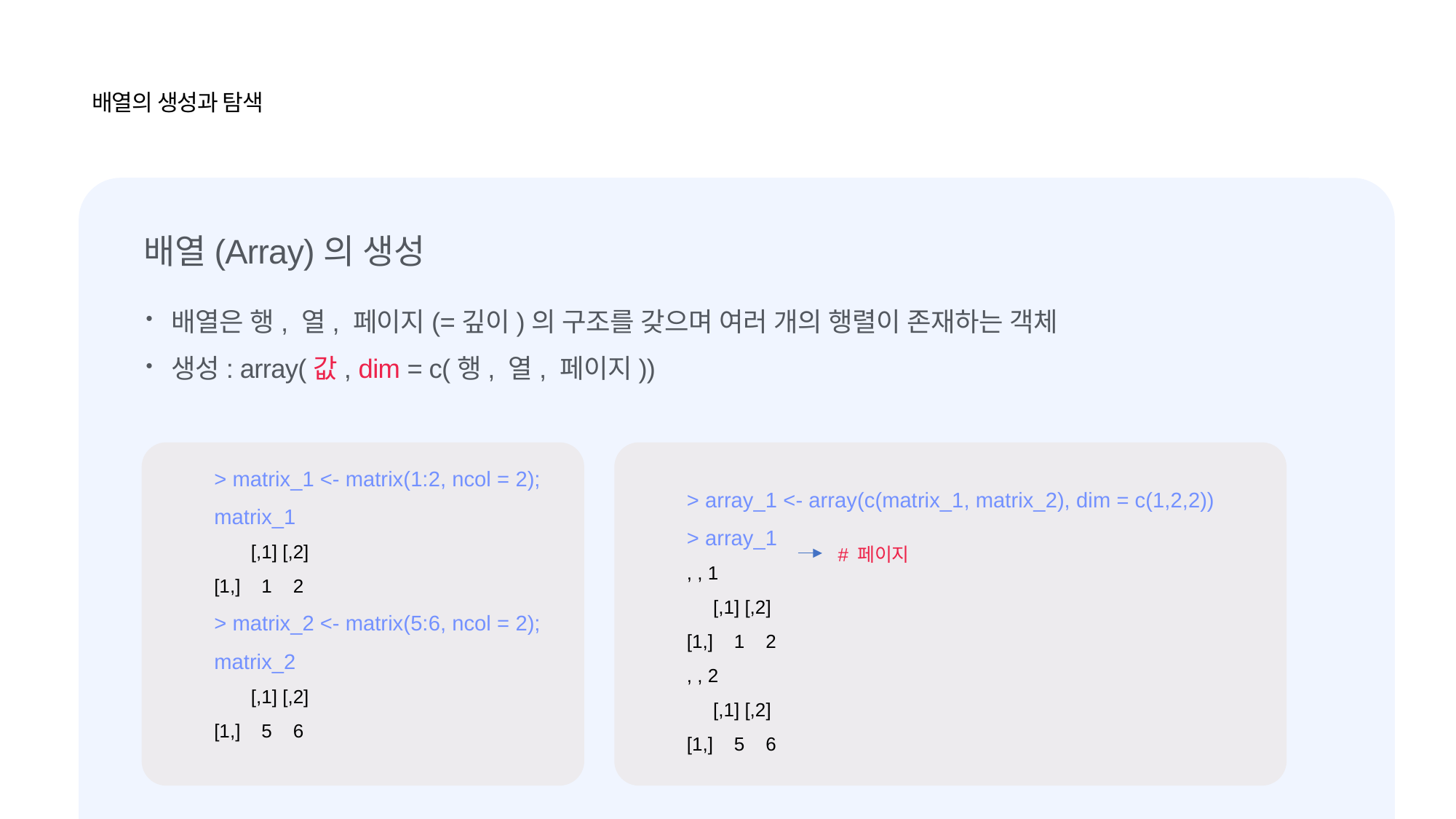

배열의 생성과 탐색

배열(Array)의 생성
배열은 행, 열, 페이지(=깊이)의 구조를 갖으며 여러 개의 행렬이 존재하는 객체
생성: array(값, dim = c(행, 열, 페이지))
> matrix_1 <- matrix(1:2, ncol = 2); matrix_1
       [,1] [,2]
[1,]    1    2
> matrix_2 <- matrix(5:6, ncol = 2); matrix_2
       [,1] [,2]
[1,]    5    6
> array_1 <- array(c(matrix_1, matrix_2), dim = c(1,2,2))
> array_1
, , 1
     [,1] [,2]
[1,]    1    2
, , 2
     [,1] [,2]
[1,]    5    6
# 페이지